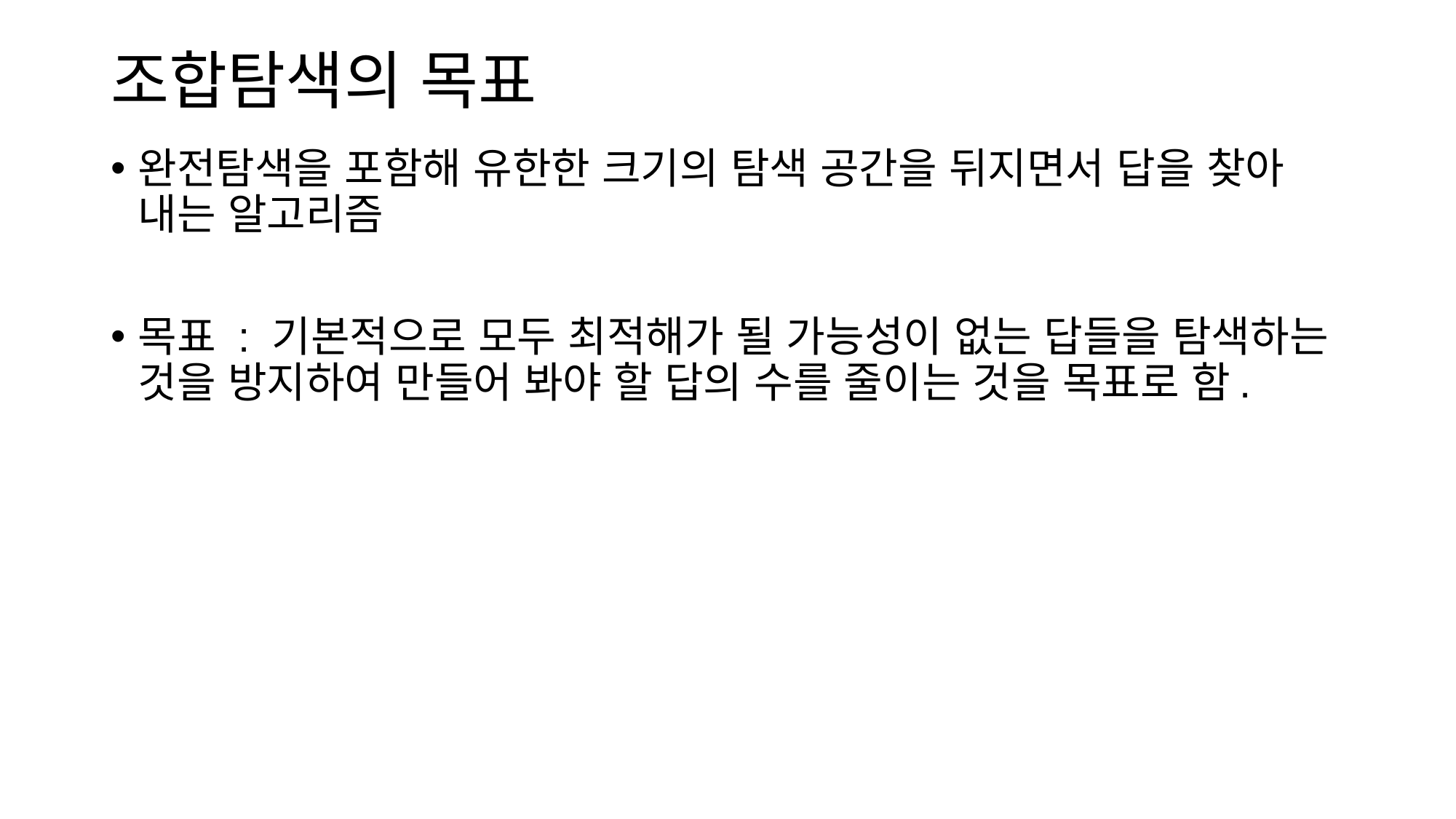

# 조합탐색의 목표
완전탐색을 포함해 유한한 크기의 탐색 공간을 뒤지면서 답을 찾아 내는 알고리즘

목표 : 기본적으로 모두 최적해가 될 가능성이 없는 답들을 탐색하는 것을 방지하여 만들어 봐야 할 답의 수를 줄이는 것을 목표로 함.